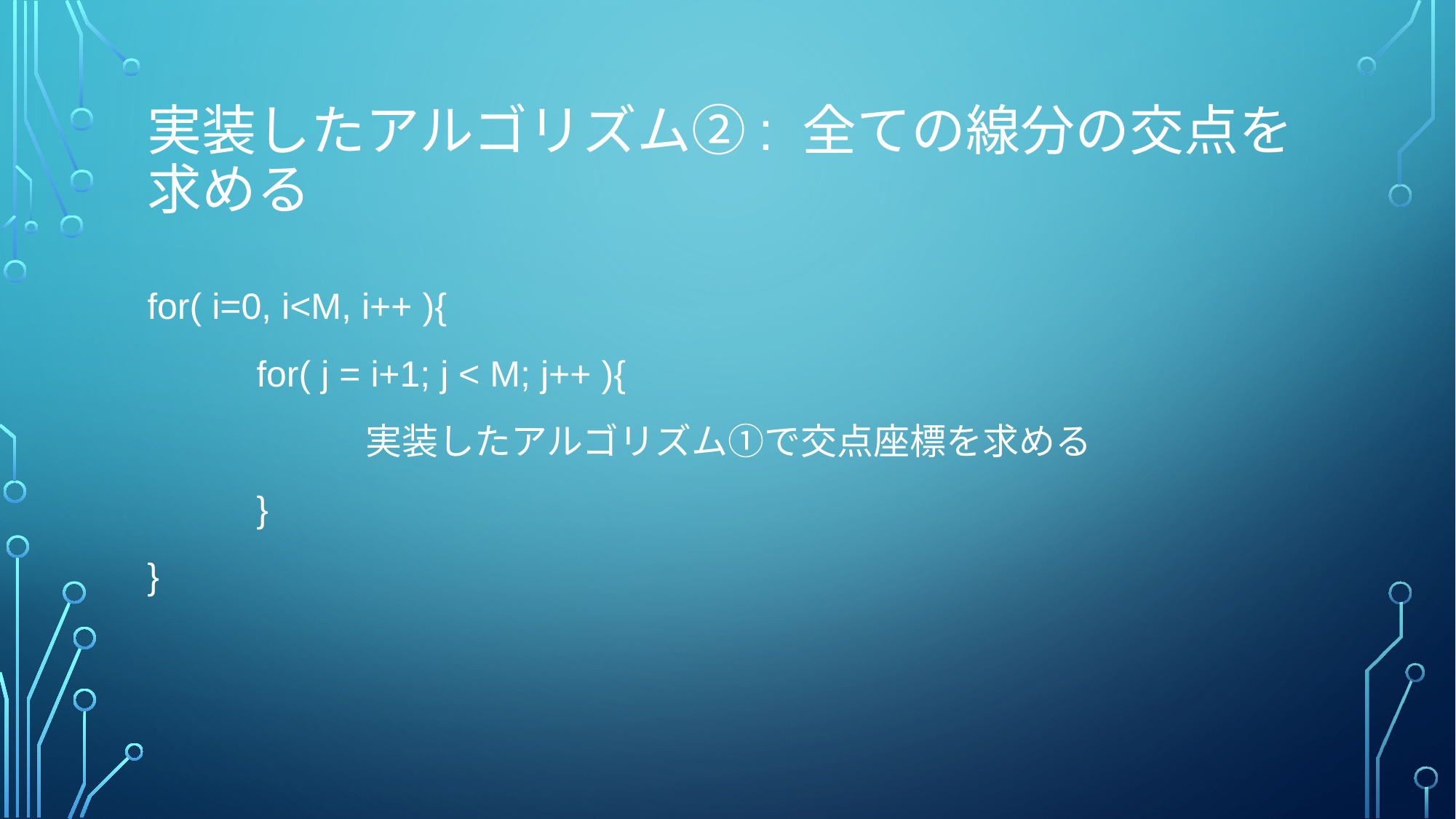

# 実装したアルゴリズム②: 全ての線分の交点を求める
for( i=0, i<M, i++ ){
	for( j = i+1; j < M; j++ ){
		実装したアルゴリズム①で交点座標を求める
	}
}